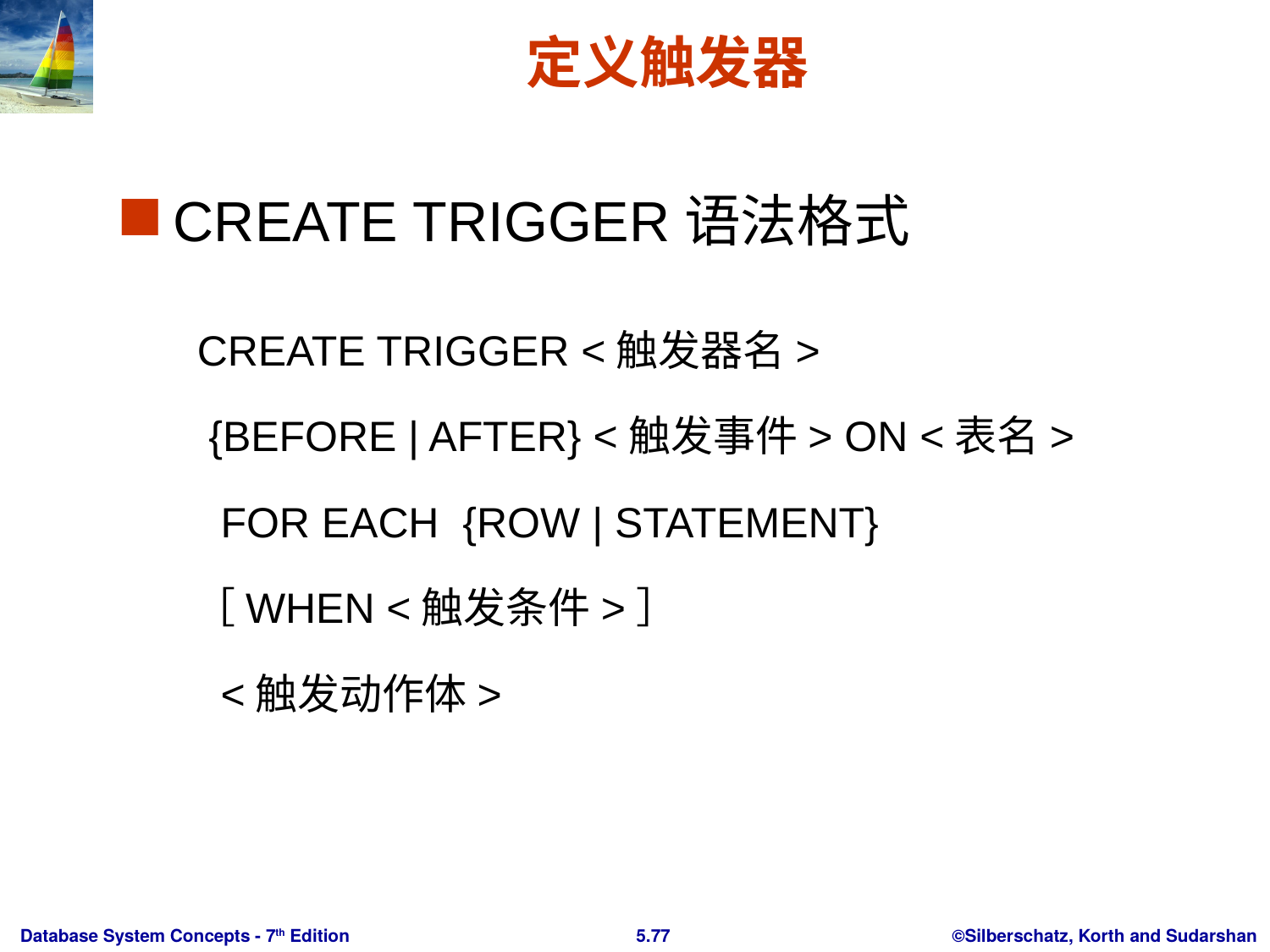

# 定义触发器
CREATE TRIGGER语法格式

	  CREATE TRIGGER <触发器名>
       {BEFORE | AFTER} <触发事件> ON <表名>
        FOR EACH  {ROW | STATEMENT}
      ［WHEN <触发条件>］
        <触发动作体>